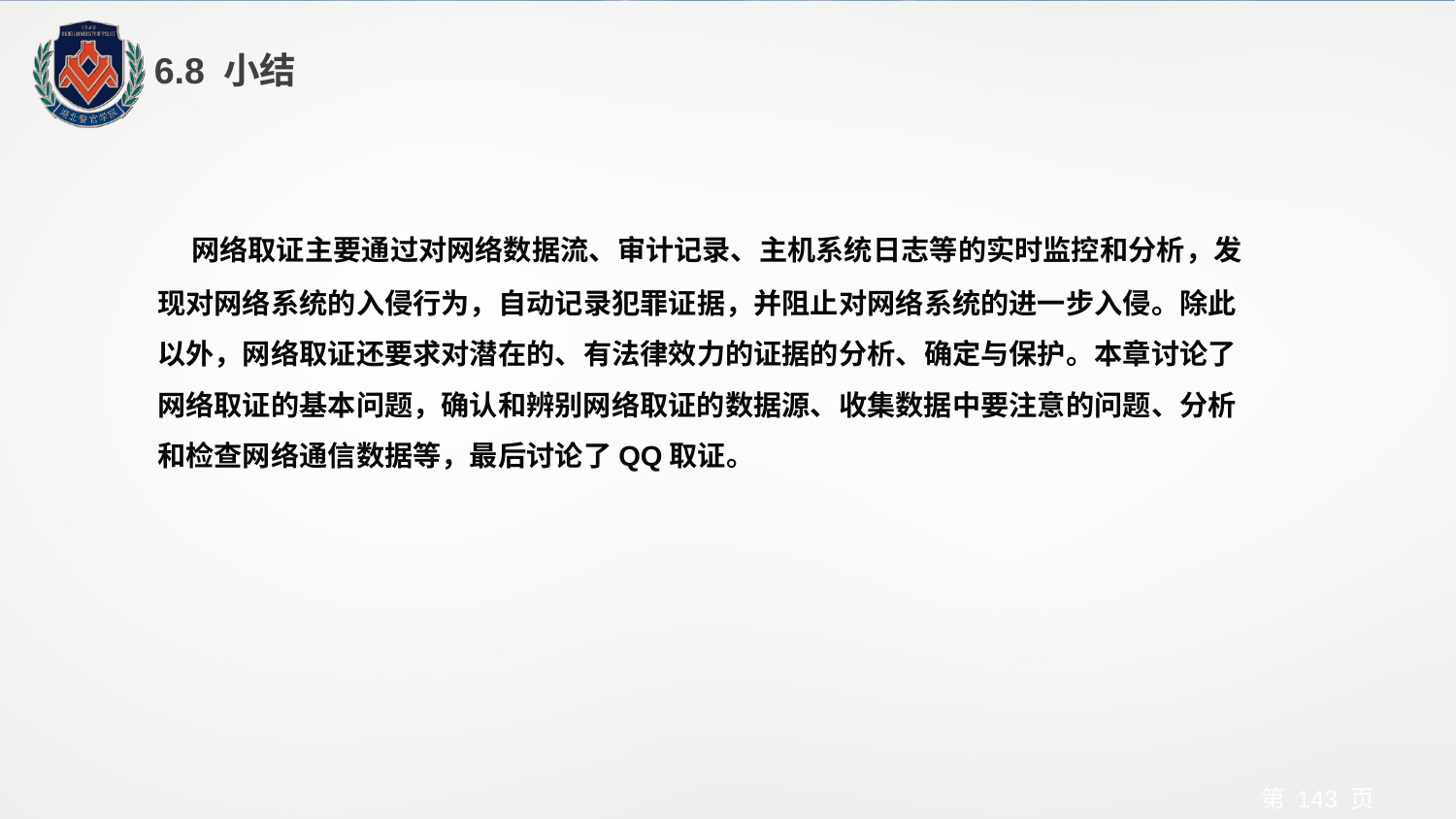

6.8 小结
    网络取证主要通过对网络数据流、审计记录、主机系统日志等的实时监控和分析，发现对网络系统的入侵行为，自动记录犯罪证据，并阻止对网络系统的进一步入侵。除此以外，网络取证还要求对潜在的、有法律效力的证据的分析、确定与保护。本章讨论了网络取证的基本问题，确认和辨别网络取证的数据源、收集数据中要注意的问题、分析和检查网络通信数据等，最后讨论了QQ取证。